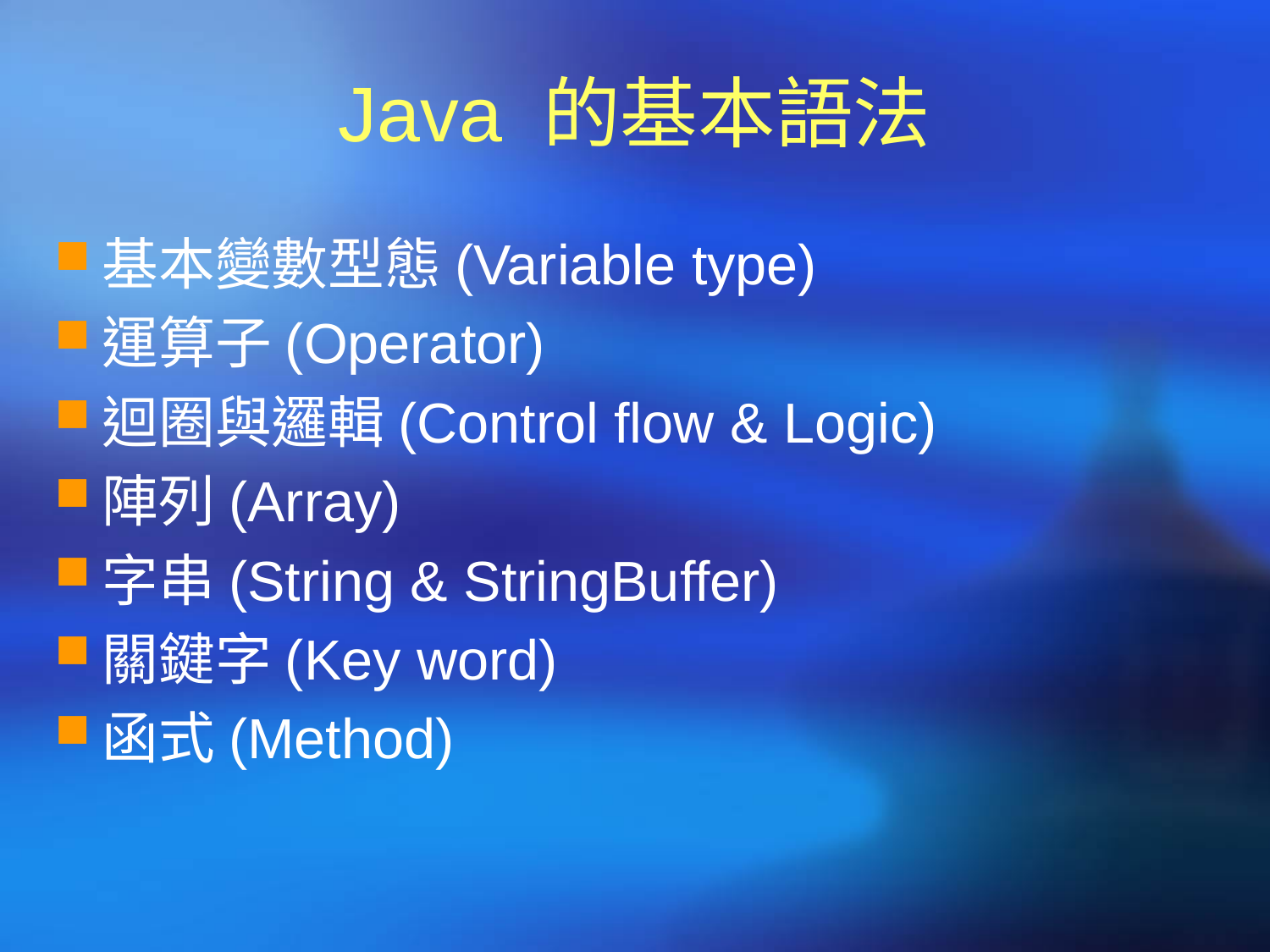

# Java 的基本語法
基本變數型態(Variable type)
運算子(Operator)
迴圈與邏輯(Control flow & Logic)
陣列(Array)
字串(String & StringBuffer)
關鍵字(Key word)
函式(Method)